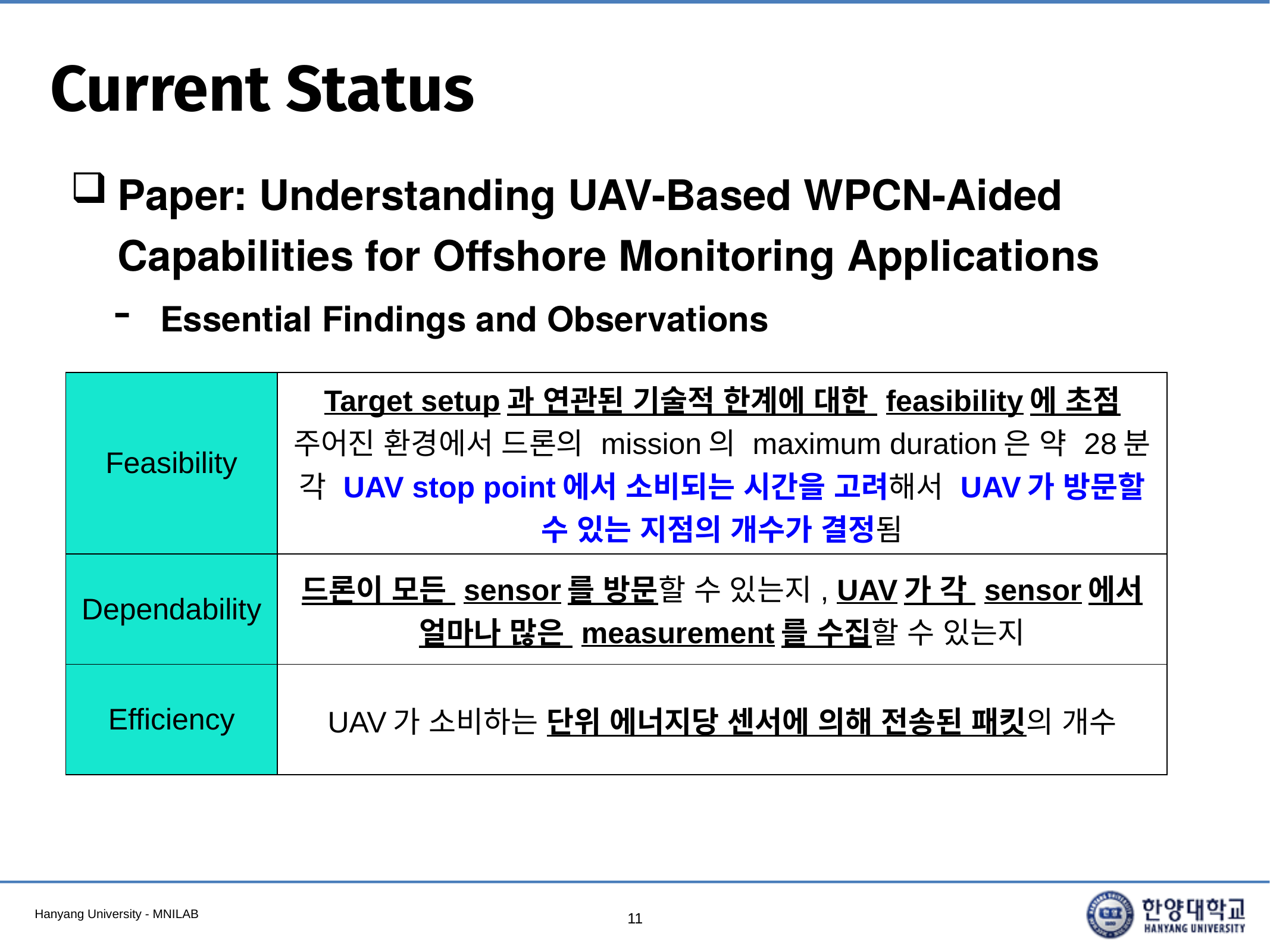

# Current Status
Paper: Understanding UAV-Based WPCN-Aided Capabilities for Offshore Monitoring Applications
Essential Findings and Observations
| Feasibility | Target setup과 연관된 기술적 한계에 대한 feasibility에 초점 주어진 환경에서 드론의 mission의 maximum duration은 약 28분 각 UAV stop point에서 소비되는 시간을 고려해서 UAV가 방문할 수 있는 지점의 개수가 결정됨 |
| --- | --- |
| Dependability | 드론이 모든 sensor를 방문할 수 있는지, UAV가 각 sensor에서 얼마나 많은 measurement를 수집할 수 있는지 |
| Efficiency | UAV가 소비하는 단위 에너지당 센서에 의해 전송된 패킷의 개수 |
11